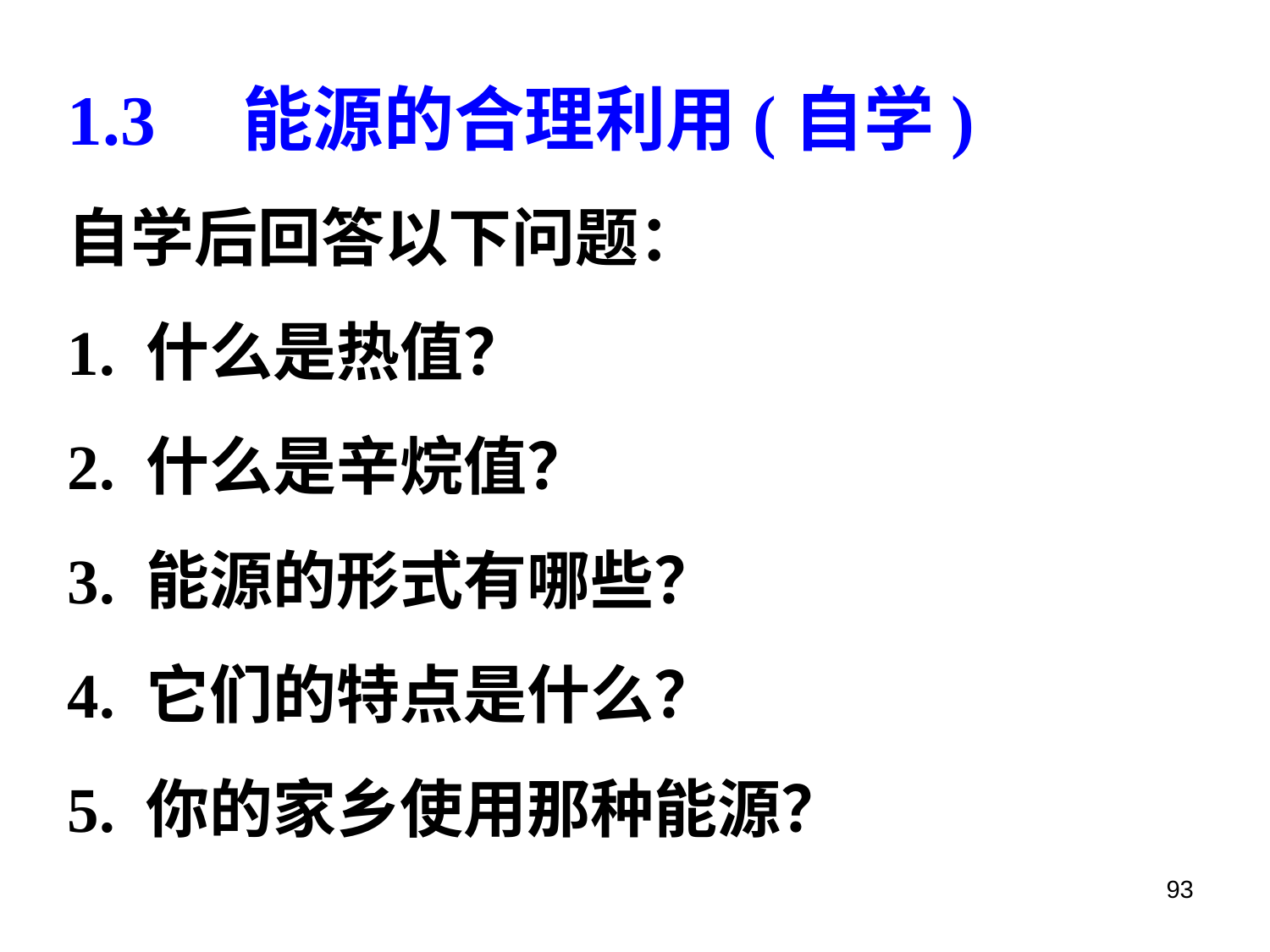

1.3    能源的合理利用(自学)
自学后回答以下问题：
1. 什么是热值？
2. 什么是辛烷值？
3. 能源的形式有哪些？
4. 它们的特点是什么？
5. 你的家乡使用那种能源？
93